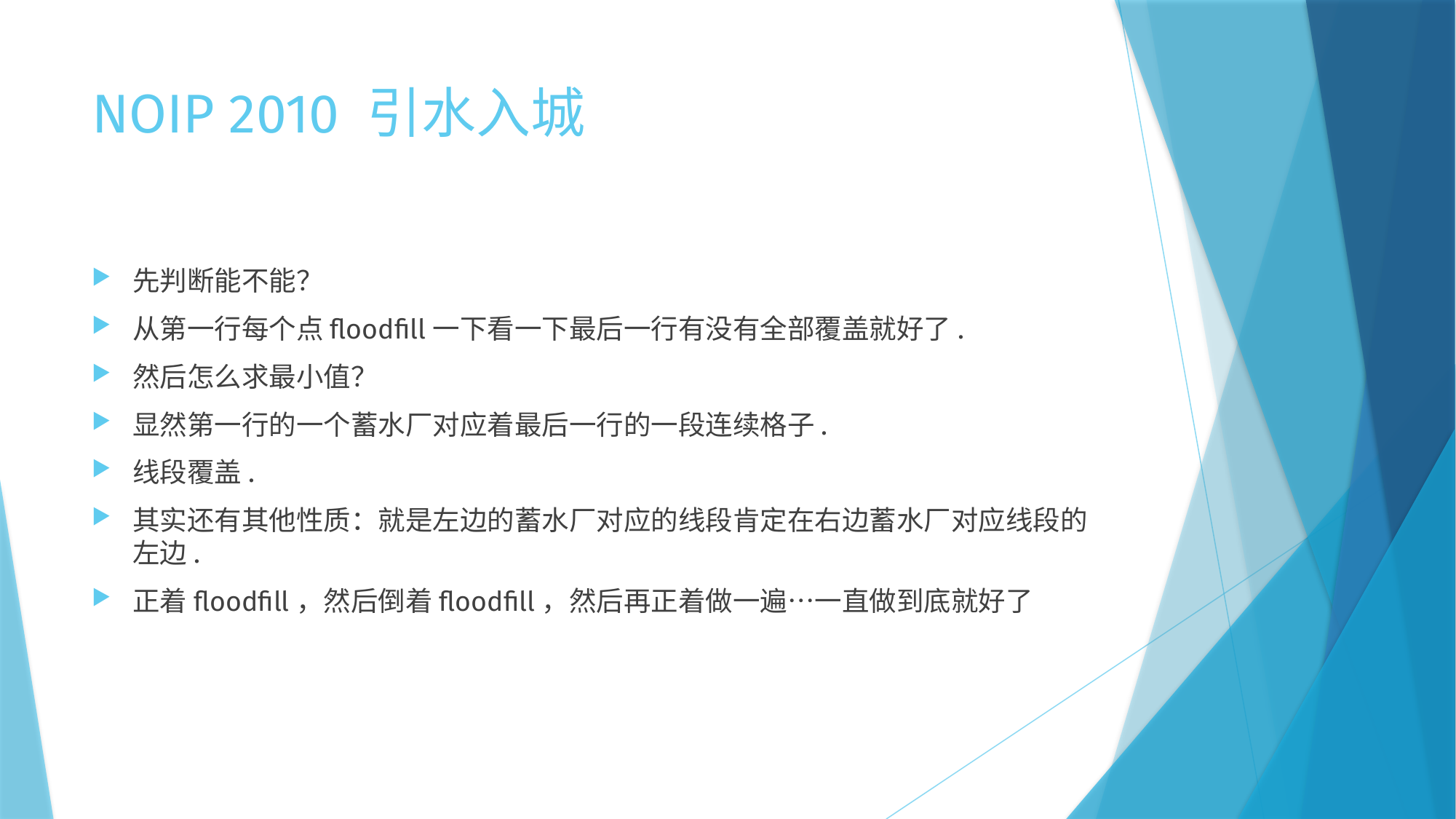

# NOIP 2010 引水入城
先判断能不能？
从第一行每个点floodfill一下看一下最后一行有没有全部覆盖就好了.
然后怎么求最小值？
显然第一行的一个蓄水厂对应着最后一行的一段连续格子.
线段覆盖.
其实还有其他性质：就是左边的蓄水厂对应的线段肯定在右边蓄水厂对应线段的左边.
正着floodfill，然后倒着floodfill，然后再正着做一遍…一直做到底就好了